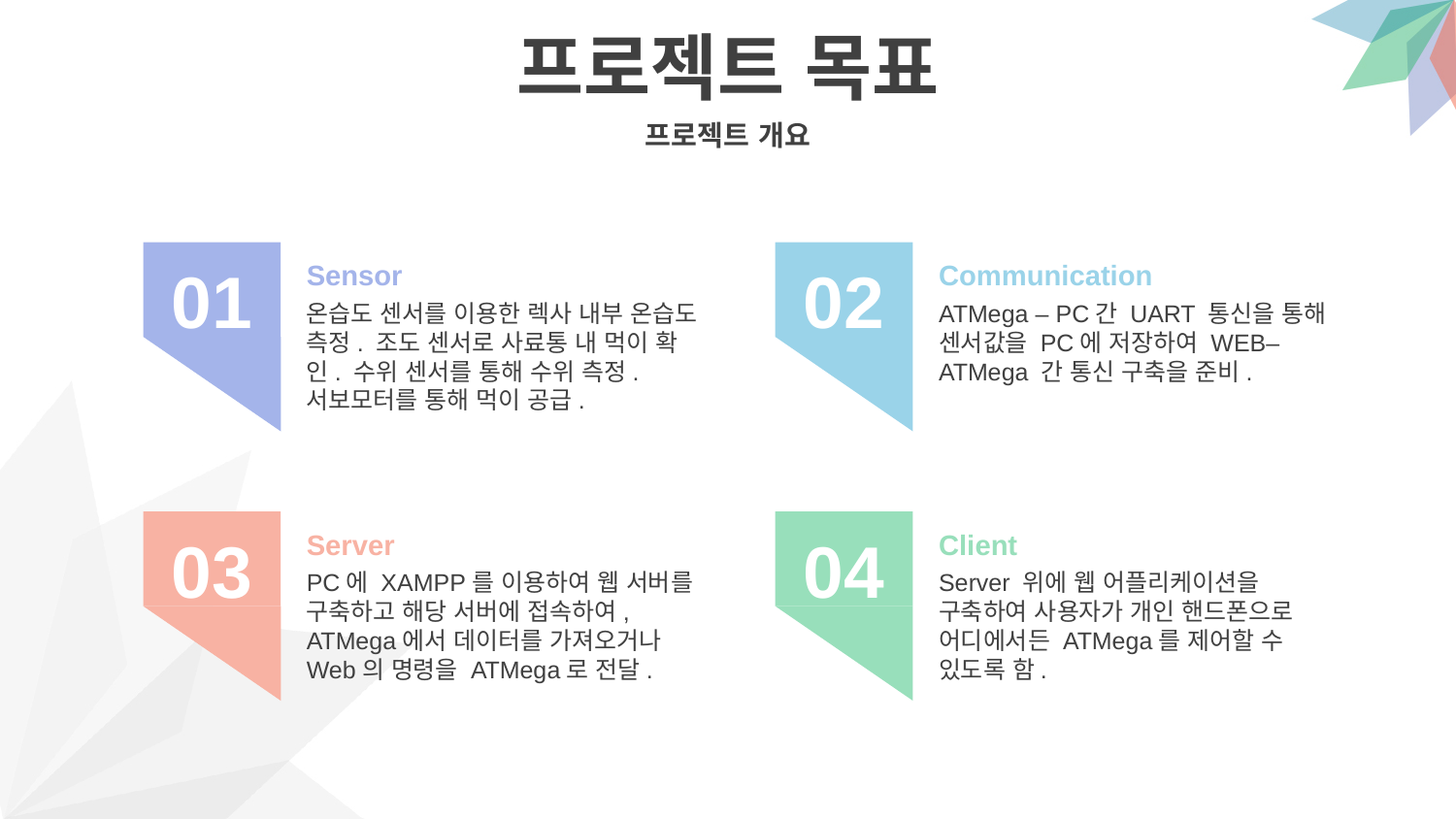

프로젝트 목표
프로젝트 개요

02
01
Communication
ATMega – PC간 UART 통신을 통해 센서값을 PC에 저장하여 WEB– ATMega 간 통신 구축을 준비.
Sensor
온습도 센서를 이용한 렉사 내부 온습도 측정. 조도 센서로 사료통 내 먹이 확인. 수위 센서를 통해 수위 측정. 서보모터를 통해 먹이 공급.

04
03
Client
Server 위에 웹 어플리케이션을 구축하여 사용자가 개인 핸드폰으로 어디에서든 ATMega를 제어할 수 있도록 함.
Server
PC에 XAMPP를 이용하여 웹 서버를 구축하고 해당 서버에 접속하여, ATMega에서 데이터를 가져오거나 Web의 명령을 ATMega로 전달.